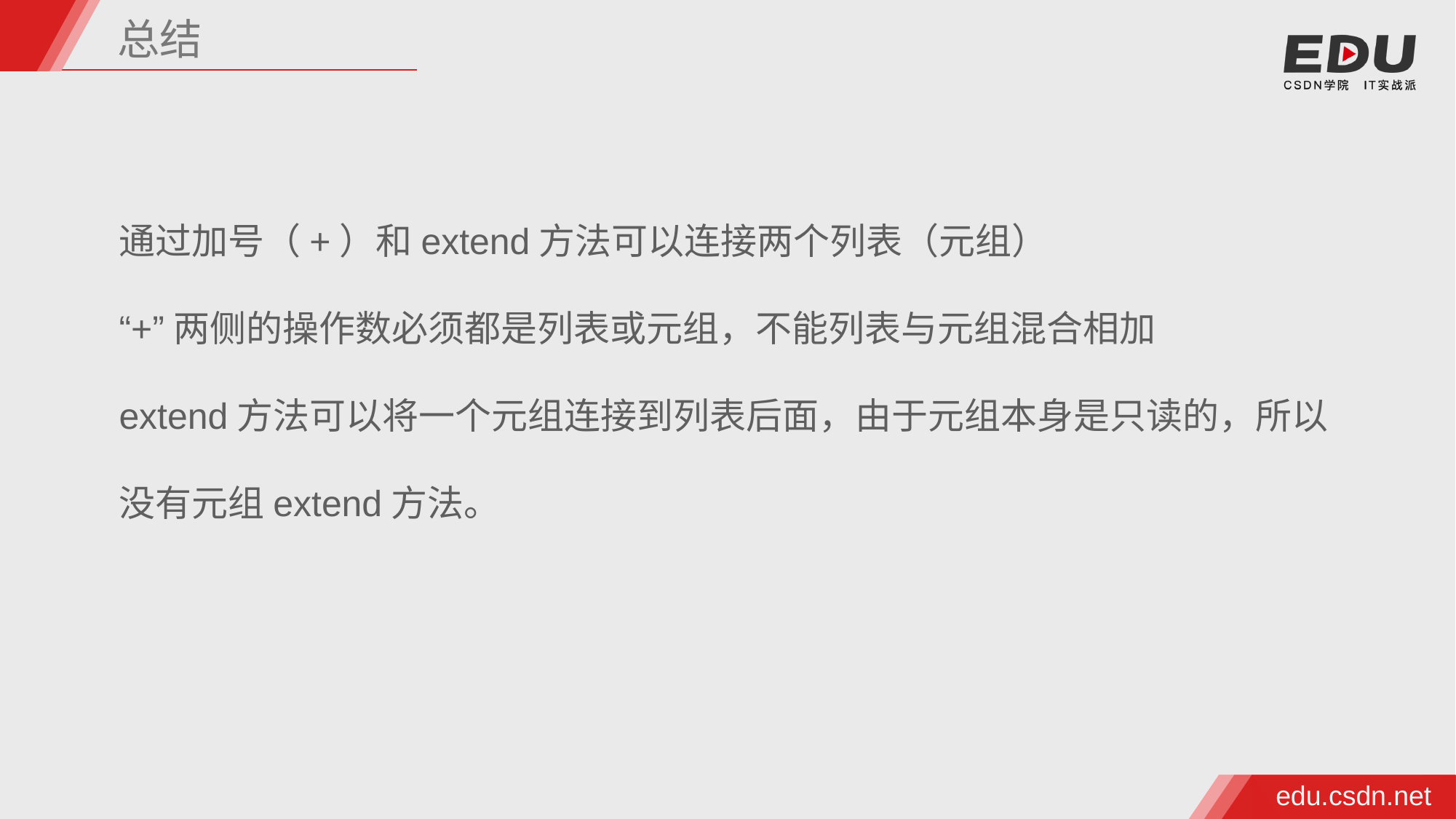

总结
通过加号（+）和extend方法可以连接两个列表（元组）
“+”两侧的操作数必须都是列表或元组，不能列表与元组混合相加
extend方法可以将一个元组连接到列表后面，由于元组本身是只读的，所以
没有元组extend方法。
edu.csdn.net